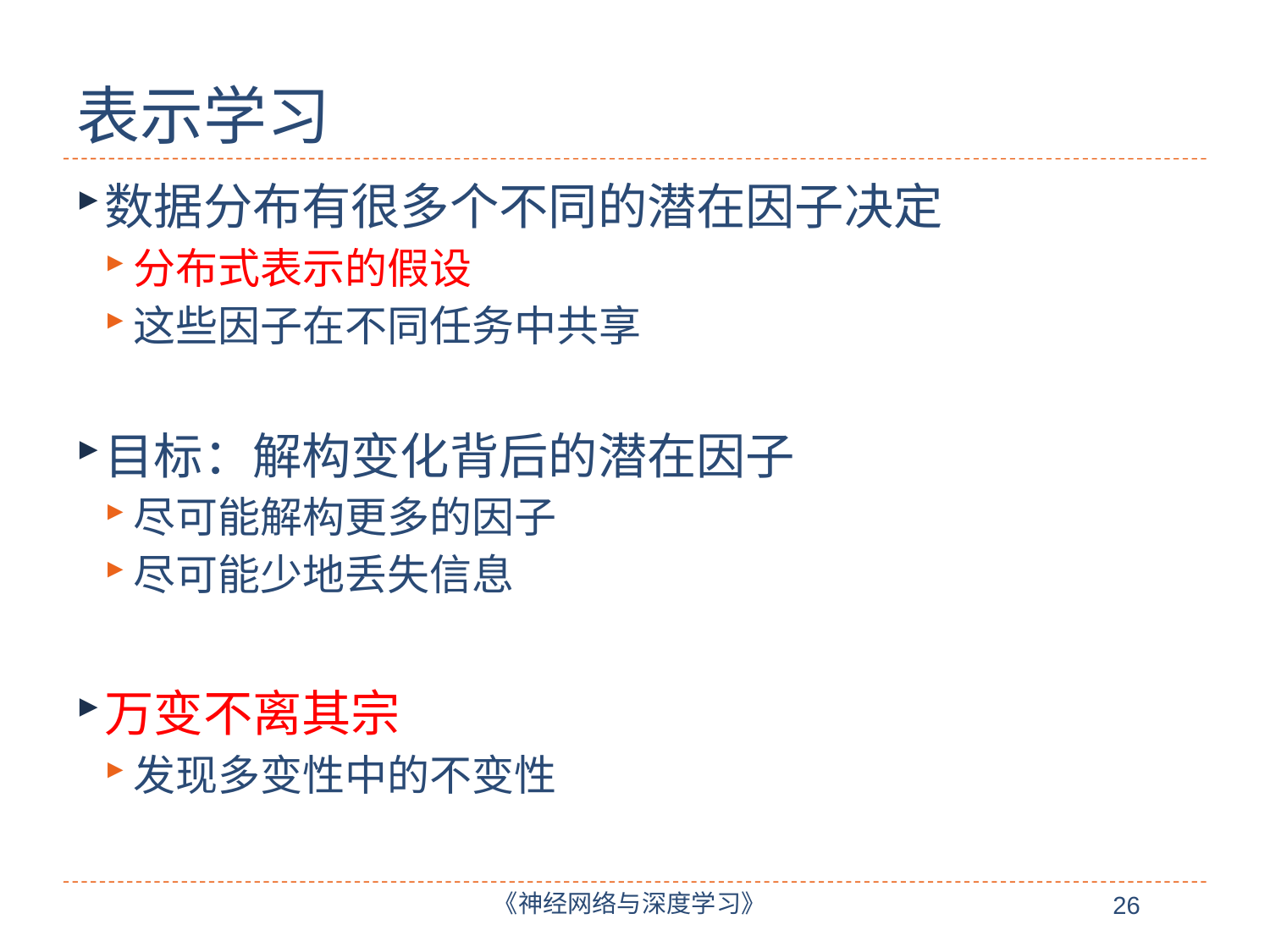

# 表示学习
数据分布有很多个不同的潜在因子决定
分布式表示的假设
这些因子在不同任务中共享

目标：解构变化背后的潜在因子
尽可能解构更多的因子
尽可能少地丢失信息

万变不离其宗
发现多变性中的不变性